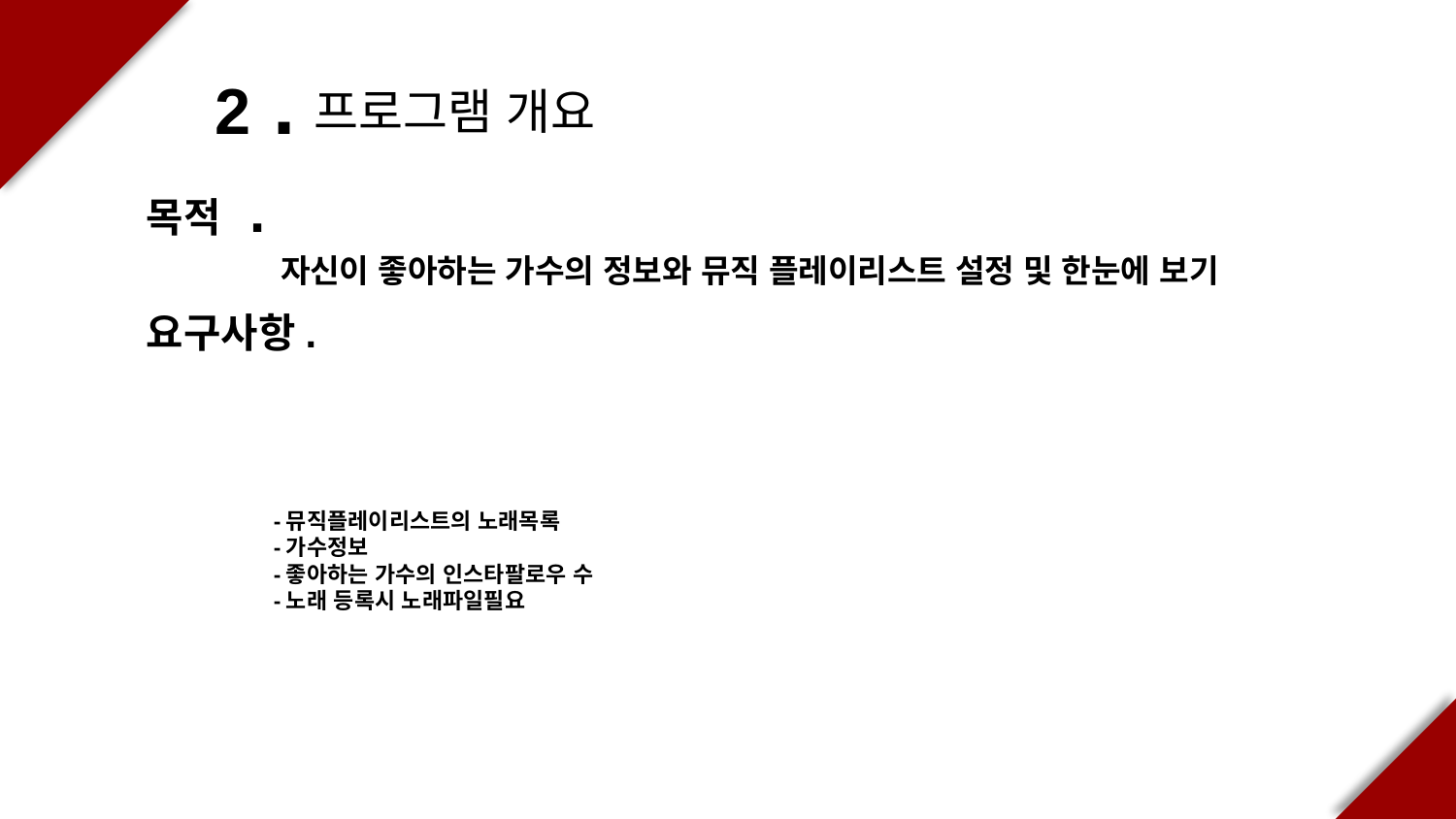

2 .
 프로그램 개요

목적 .
 자신이 좋아하는 가수의 정보와 뮤직 플레이리스트 설정 및 한눈에 보기
요구사항.

  -뮤직플레이리스트의 노래목록
  -가수정보
  -좋아하는 가수의 인스타팔로우 수
  -노래 등록시 노래파일필요